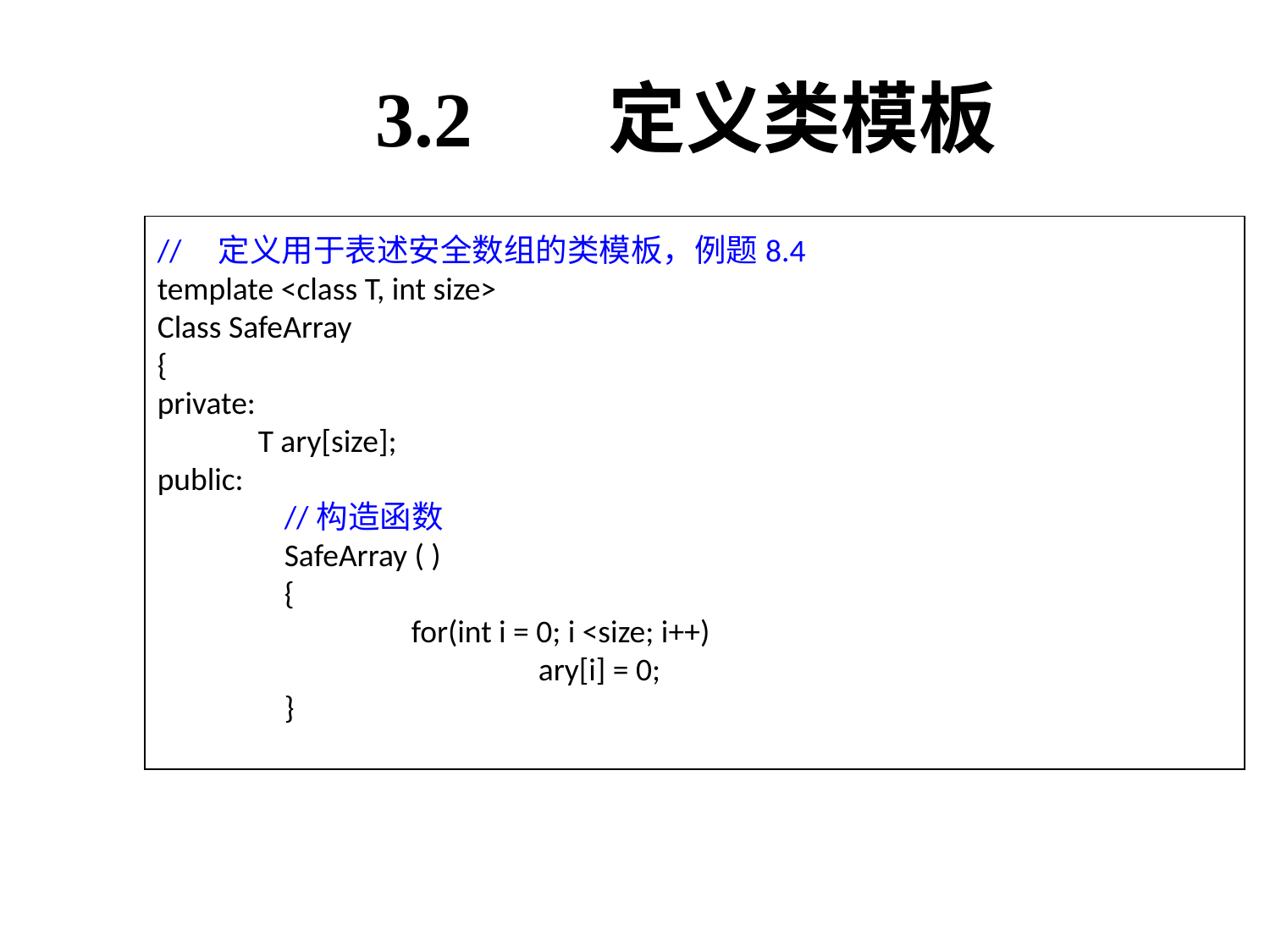

# 3.2      定义类模板
//    定义用于表述安全数组的类模板，例题8.4
template <class T, int size>
Class SafeArray
{
private:
              T ary[size];
public:
	//构造函数
	SafeArray ( )
 	{
        		for(int i = 0; i <size; i++)
			ary[i] = 0;
	}